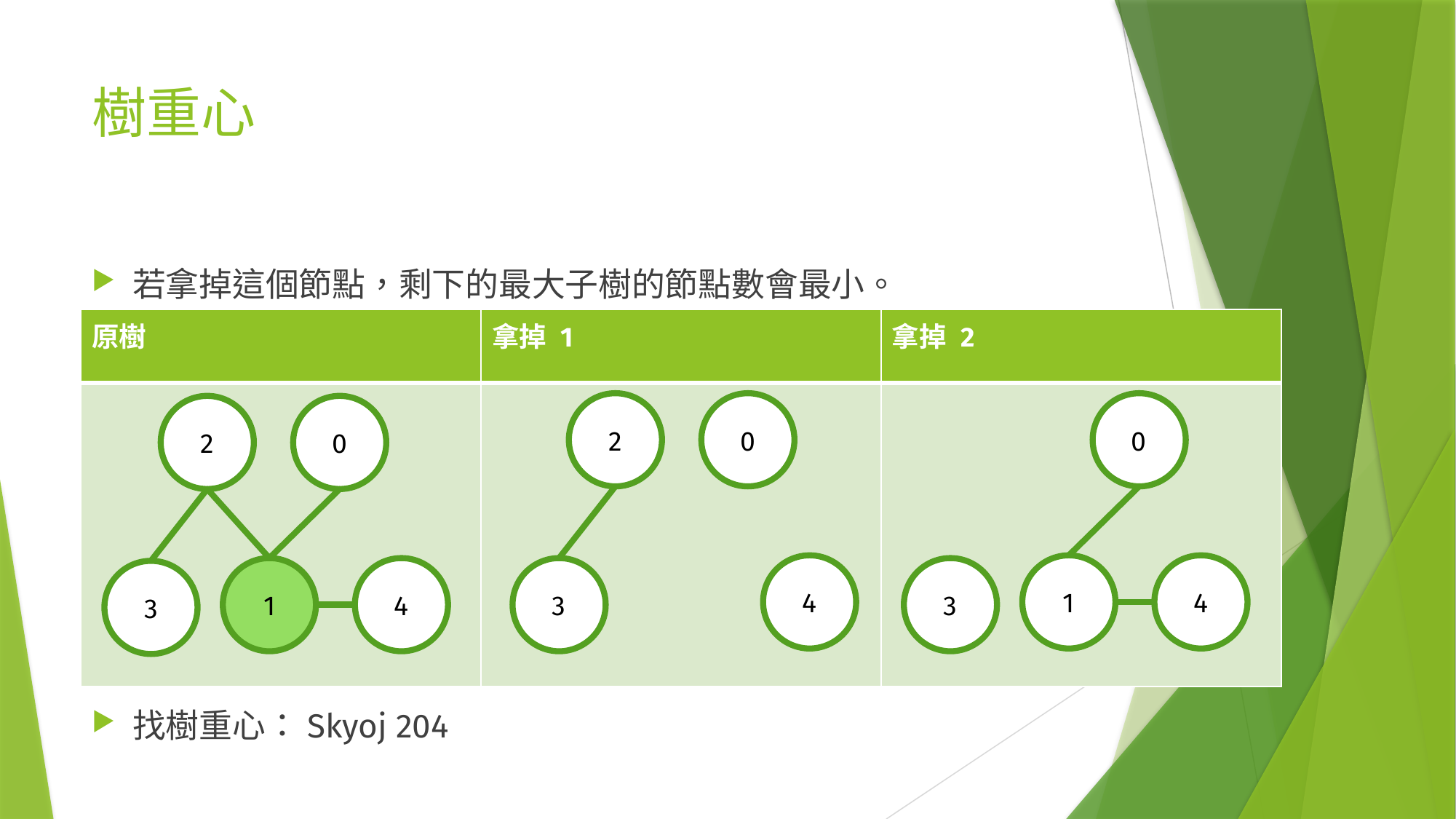

# 樹重心
若拿掉這個節點，剩下的最大子樹的節點數會最小。

找樹重心：Skyoj 204
| 原樹 | 拿掉 1 | 拿掉 2 |
| --- | --- | --- |
|  |  |  |
2
0
0
2
0
4
1
4
1
4
3
3
3